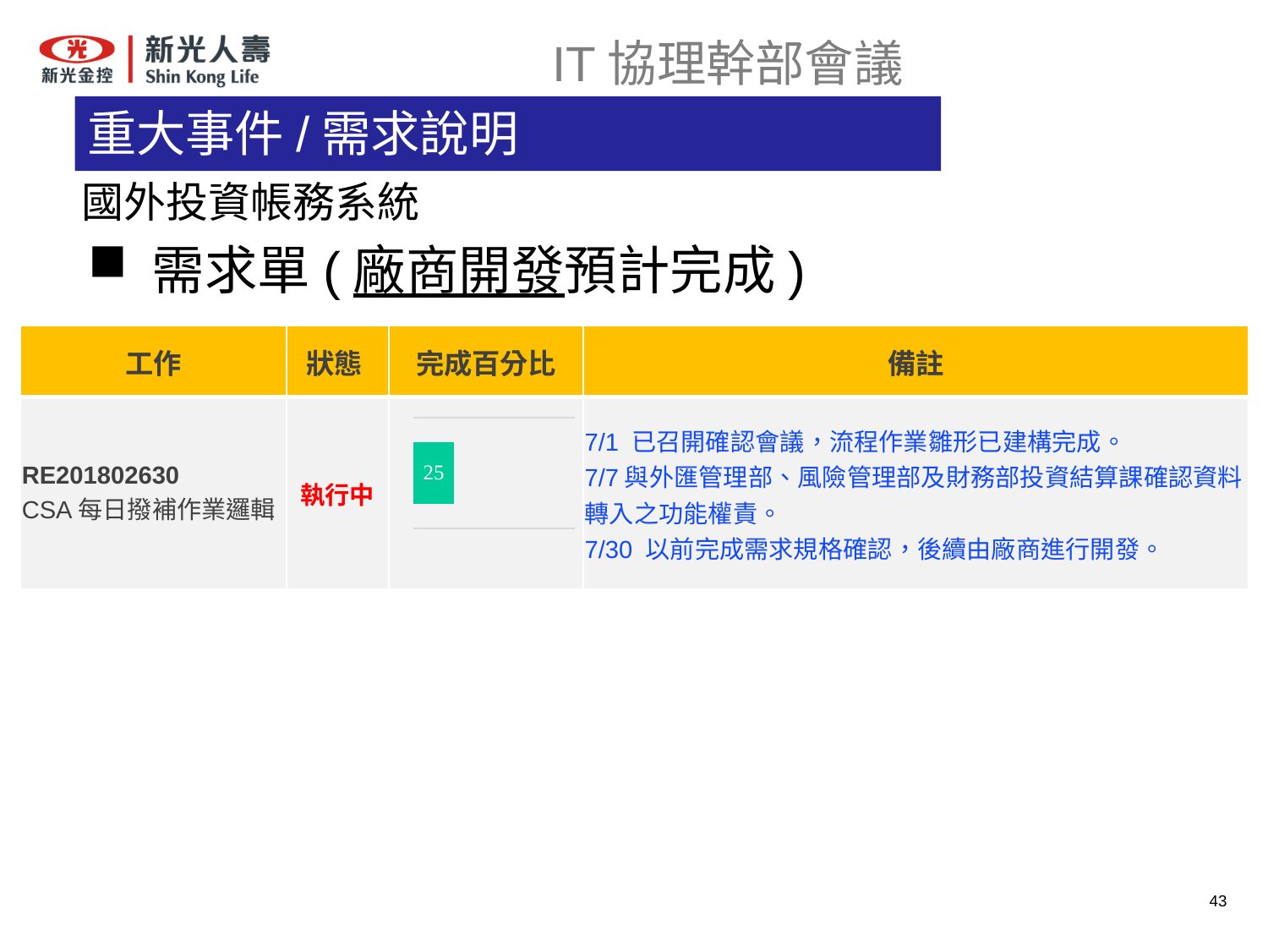

# 重大事件/需求說明
    國外投資帳務系統
需求單(廠商開發預計完成)

| 工作 | 狀態 | 完成百分比 | 備註 |
| --- | --- | --- | --- |
| RE201802630 CSA每日撥補作業邏輯 | 執行中 |  | 7/1 已召開確認會議，流程作業雛形已建構完成。 7/7與外匯管理部、風險管理部及財務部投資結算課確認資料轉入之功能權責。 7/30 以前完成需求規格確認，後續由廠商進行開發。 |

### Chart

| Category | 數列 1 |
|---|---|
| 類別 1 | 25.0 |